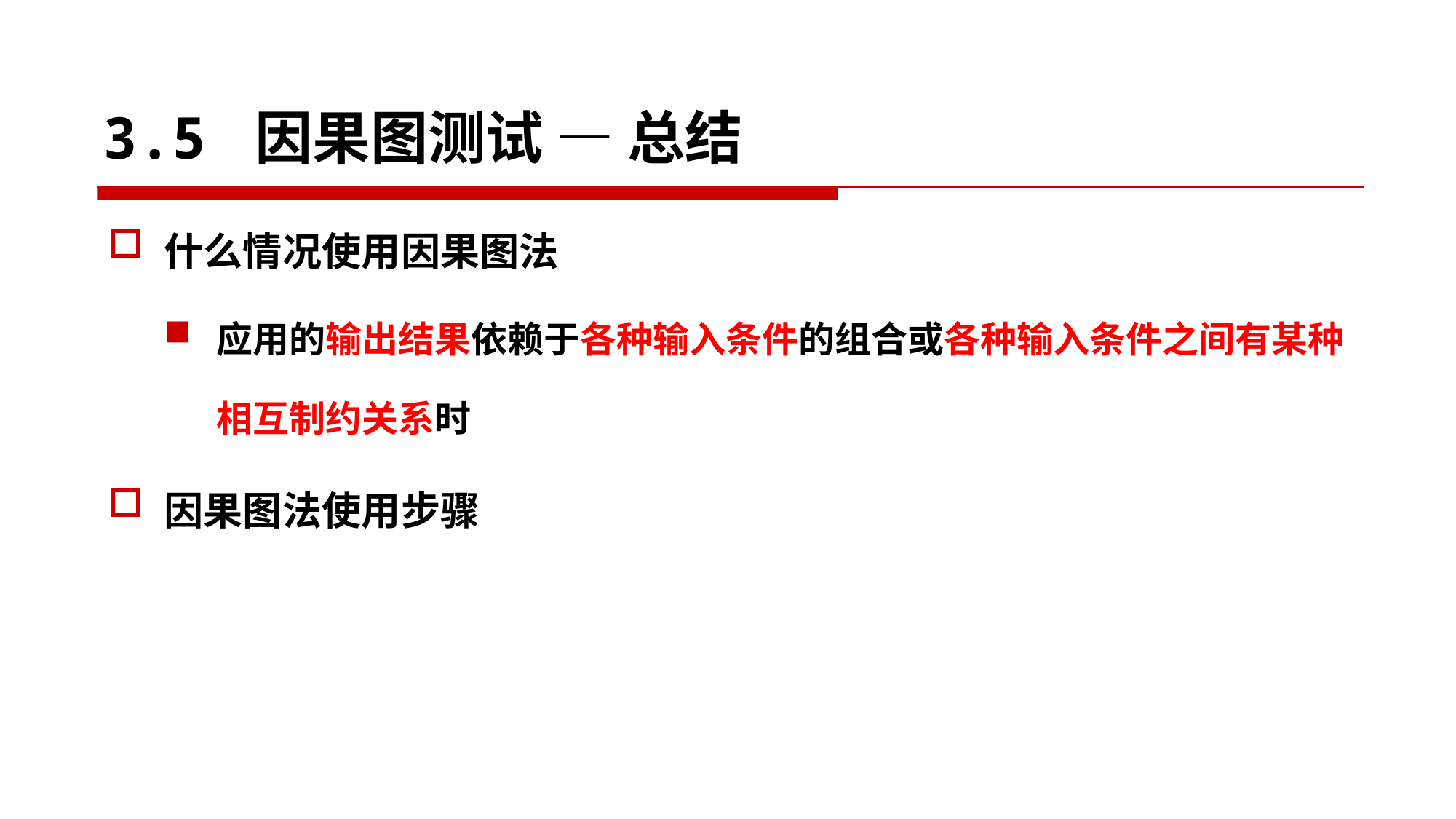

3.5 因果图测试 — 总结
什么情况使用因果图法
应用的输出结果依赖于各种输入条件的组合或各种输入条件之间有某种相互制约关系时
因果图法使用步骤